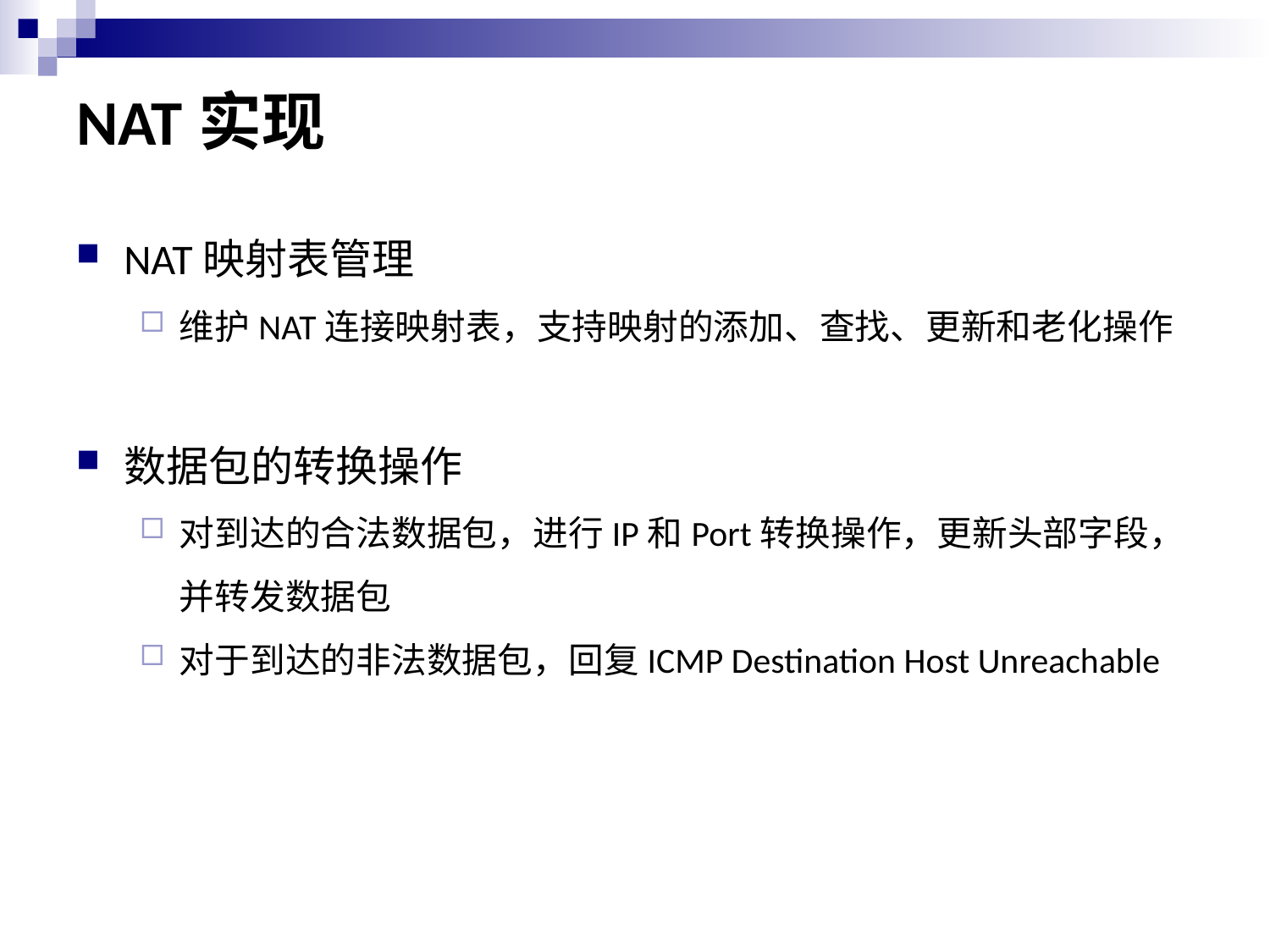

# NAT实现
NAT映射表管理
维护NAT连接映射表，支持映射的添加、查找、更新和老化操作

数据包的转换操作
对到达的合法数据包，进行IP和Port转换操作，更新头部字段，并转发数据包
对于到达的非法数据包，回复ICMP Destination Host Unreachable